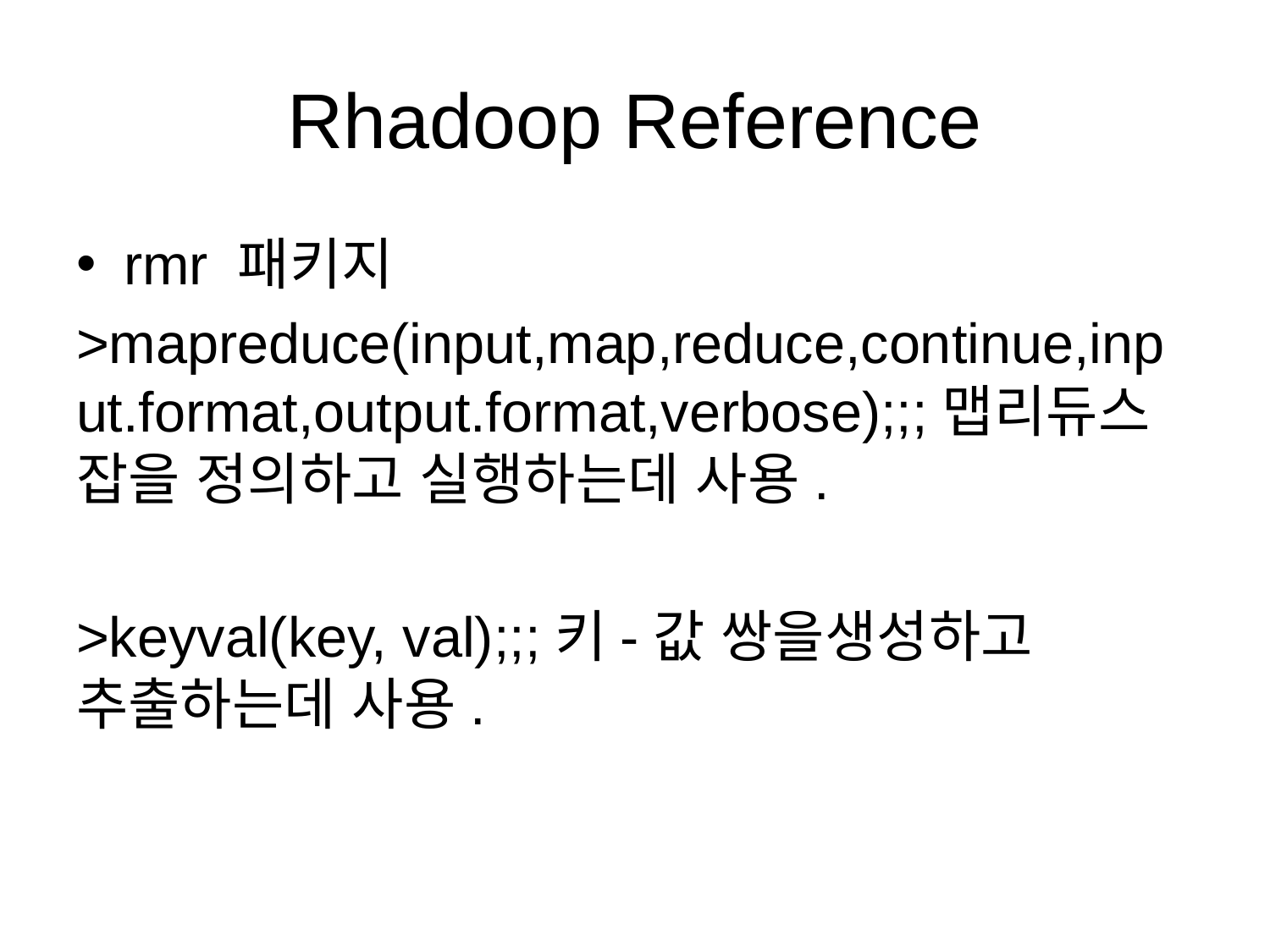

# Rhadoop Reference
rmr 패키지
>mapreduce(input,map,reduce,continue,input.format,output.format,verbose);;;맵리듀스 잡을 정의하고 실행하는데 사용.

>keyval(key, val);;;키-값 쌍을생성하고 추출하는데 사용.